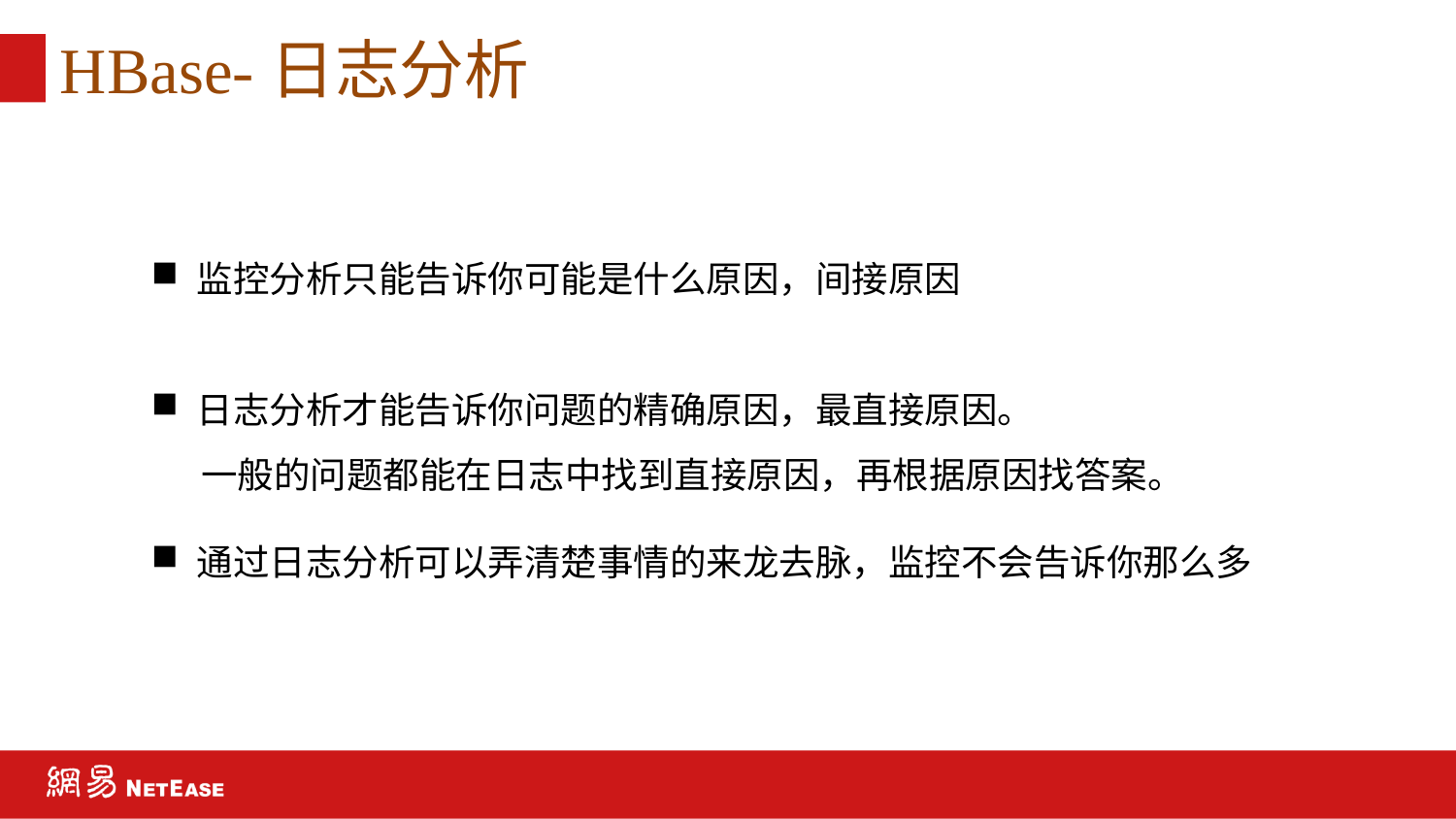

# HBase-日志分析
监控分析只能告诉你可能是什么原因，间接原因

日志分析才能告诉你问题的精确原因，最直接原因。
     一般的问题都能在日志中找到直接原因，再根据原因找答案。

通过日志分析可以弄清楚事情的来龙去脉，监控不会告诉你那么多